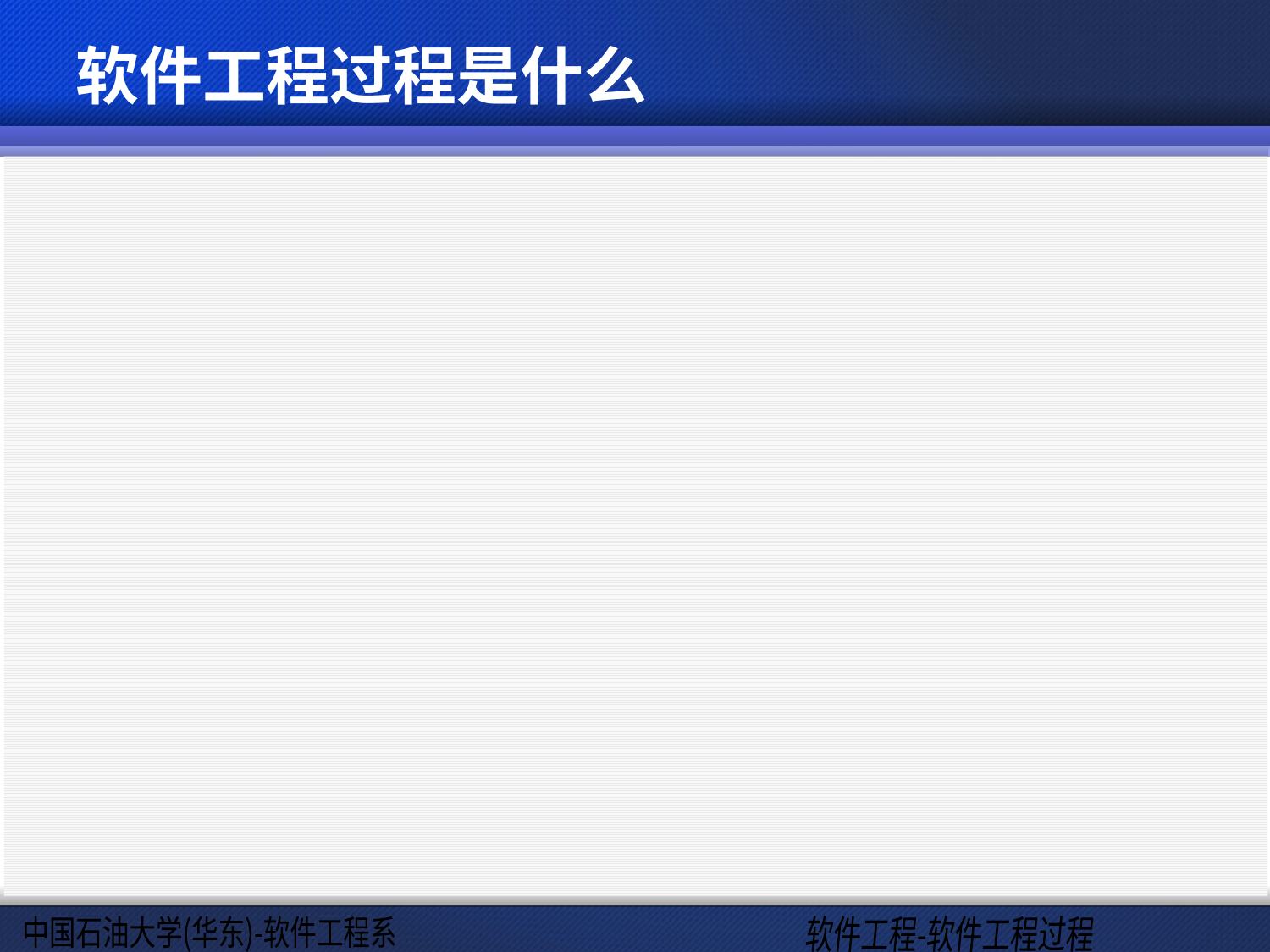

# 软件工程过程是什么
软件工程过程做的是：定义标准和为了达到标准的路；
软件工程过程要改善的是：软件开发的效率和质量；
软件工程过程的实现最重要的是：  人